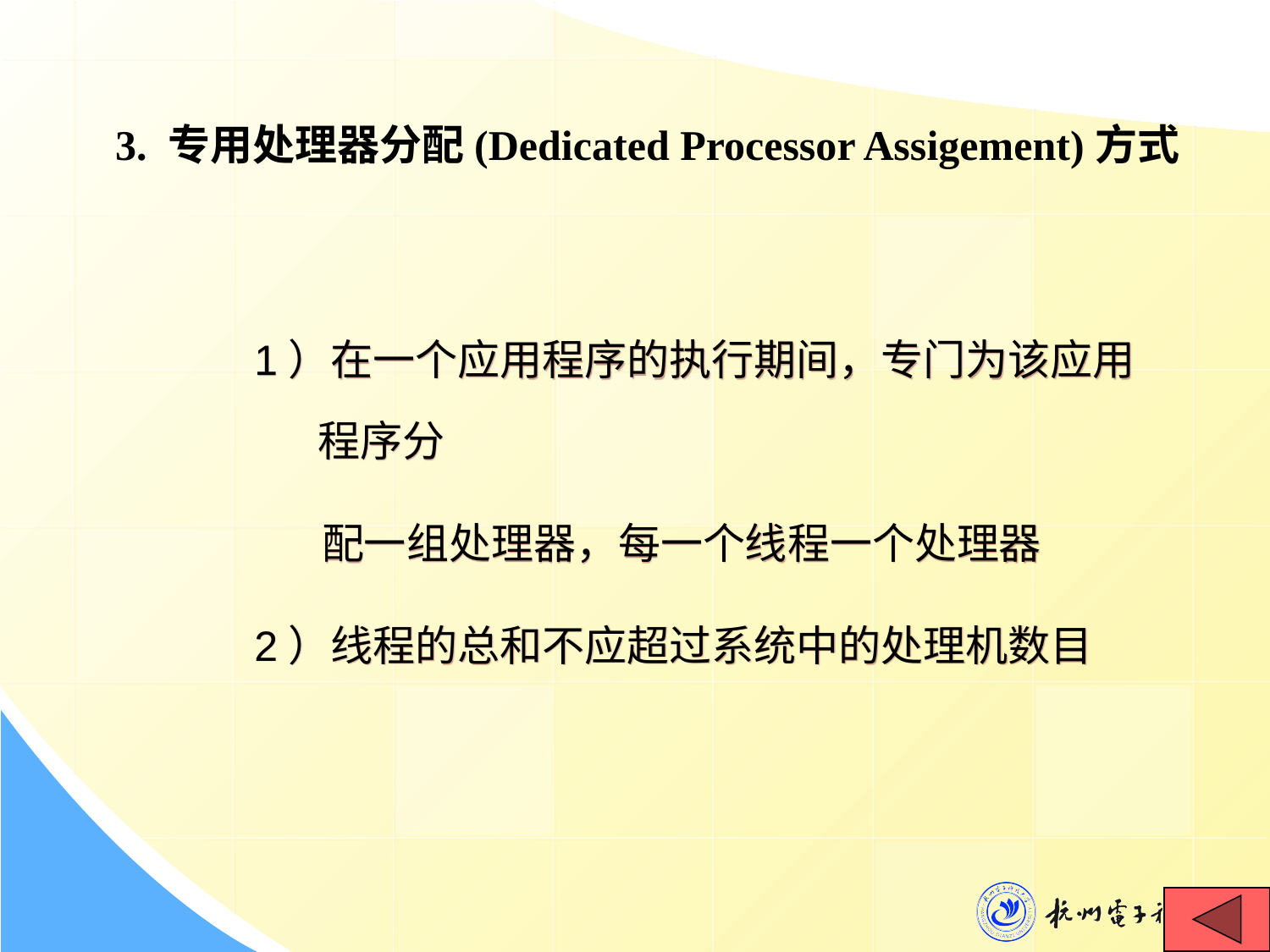

3. 专用处理器分配(Dedicated Processor Assigement)方式
1）在一个应用程序的执行期间，专门为该应用程序分
      配一组处理器，每一个线程一个处理器
2）线程的总和不应超过系统中的处理机数目